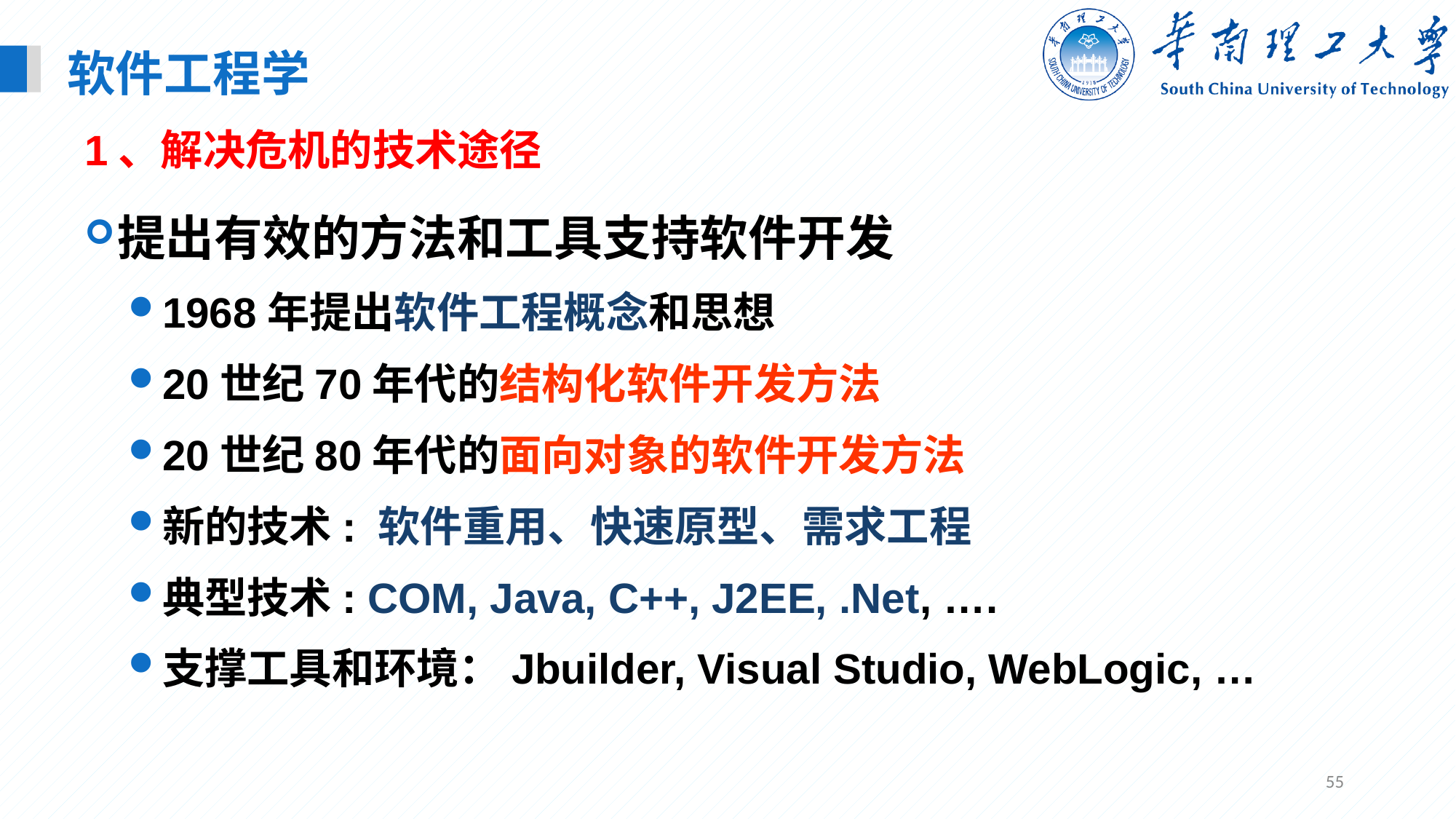

软件工程学
1、解决危机的技术途径
提出有效的方法和工具支持软件开发
1968年提出软件工程概念和思想
20世纪70年代的结构化软件开发方法
20世纪80年代的面向对象的软件开发方法
新的技术: 软件重用、快速原型、需求工程
典型技术: COM, Java, C++, J2EE, .Net, ….
支撑工具和环境：Jbuilder, Visual Studio, WebLogic, …
55